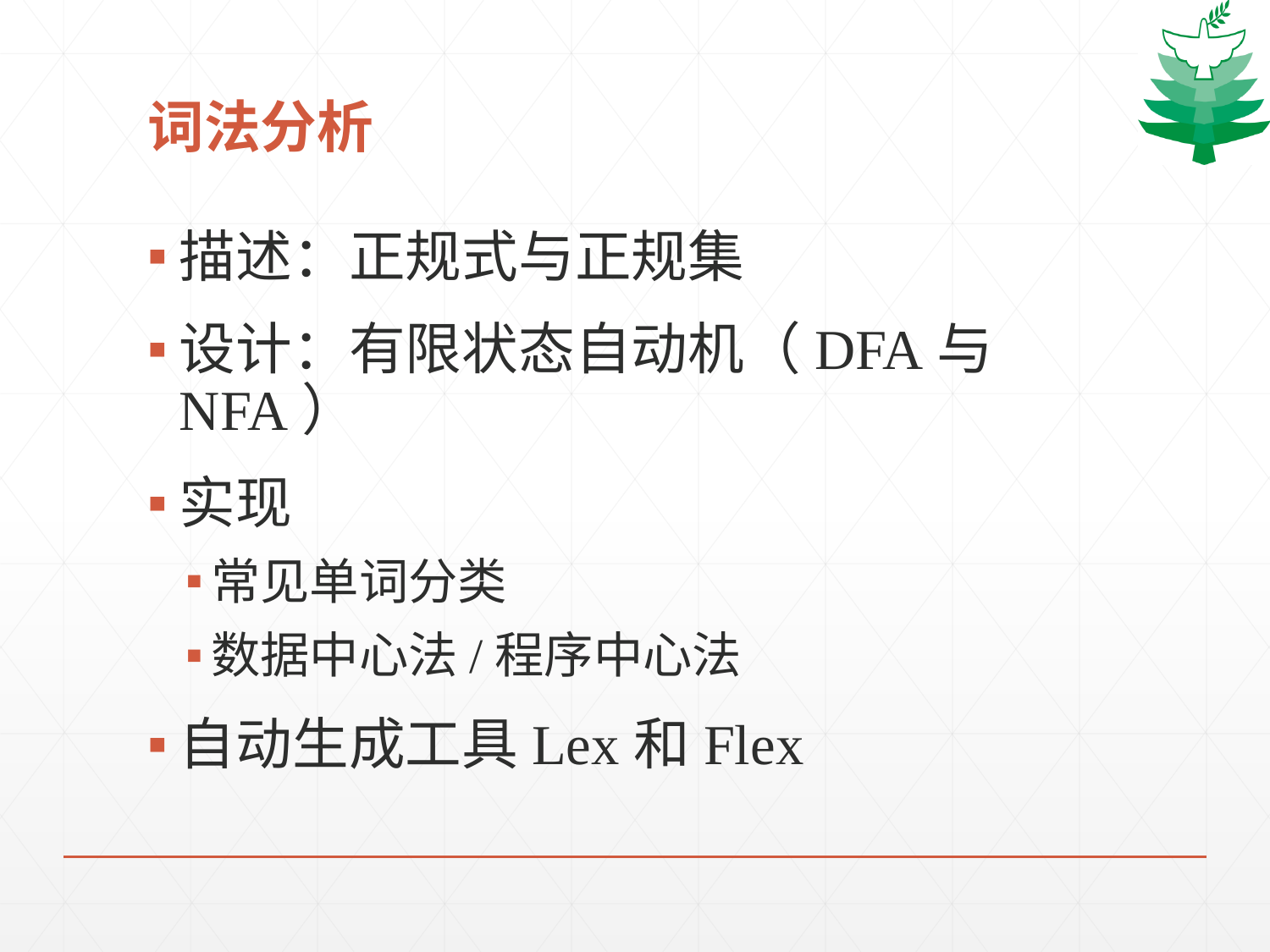

# 词法分析
描述：正规式与正规集
设计：有限状态自动机（DFA与NFA）
实现
常见单词分类
数据中心法/程序中心法
自动生成工具Lex和Flex